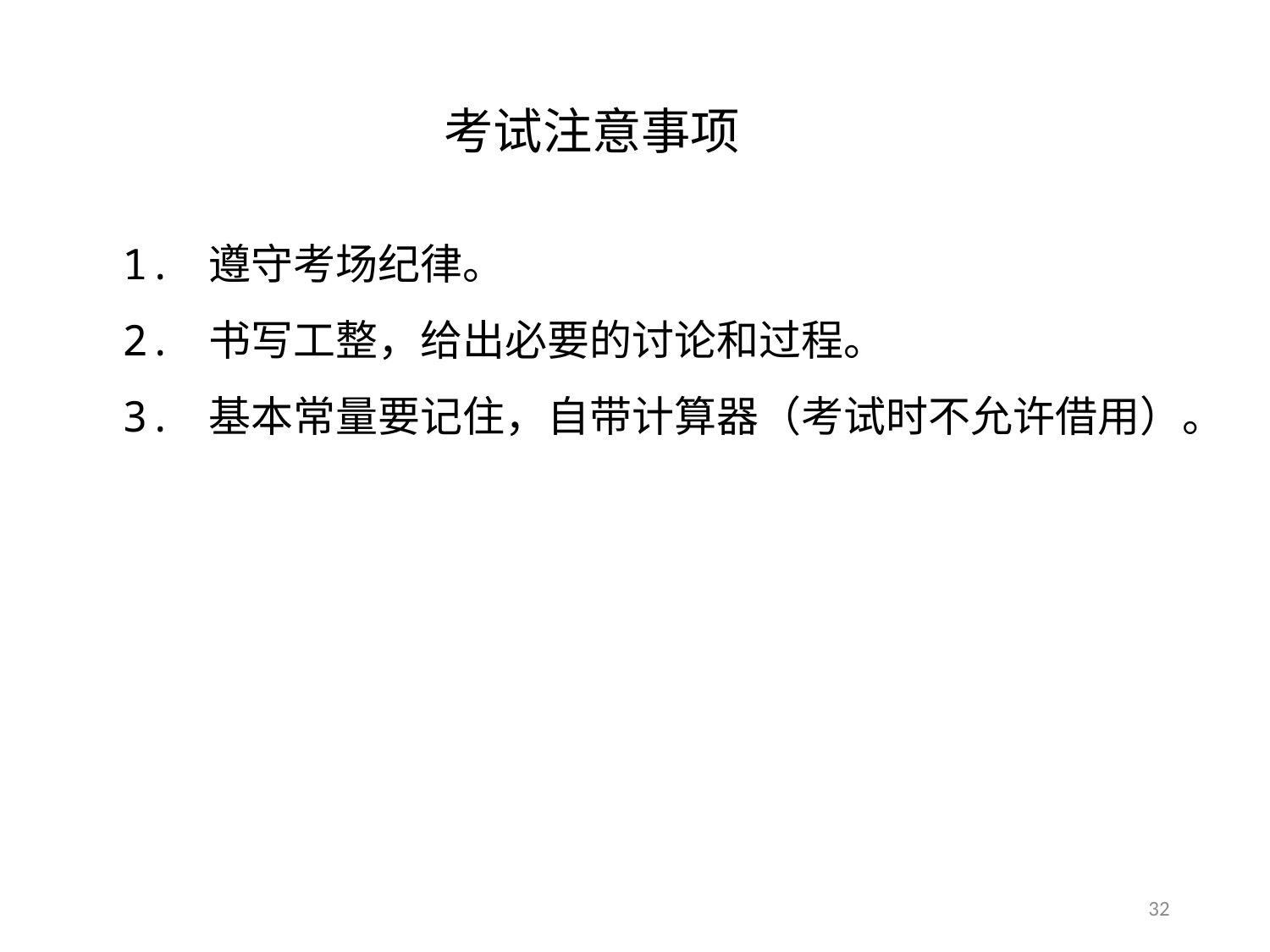

考试注意事项
1. 遵守考场纪律。
2. 书写工整，给出必要的讨论和过程。
3. 基本常量要记住，自带计算器（考试时不允许借用）。
32